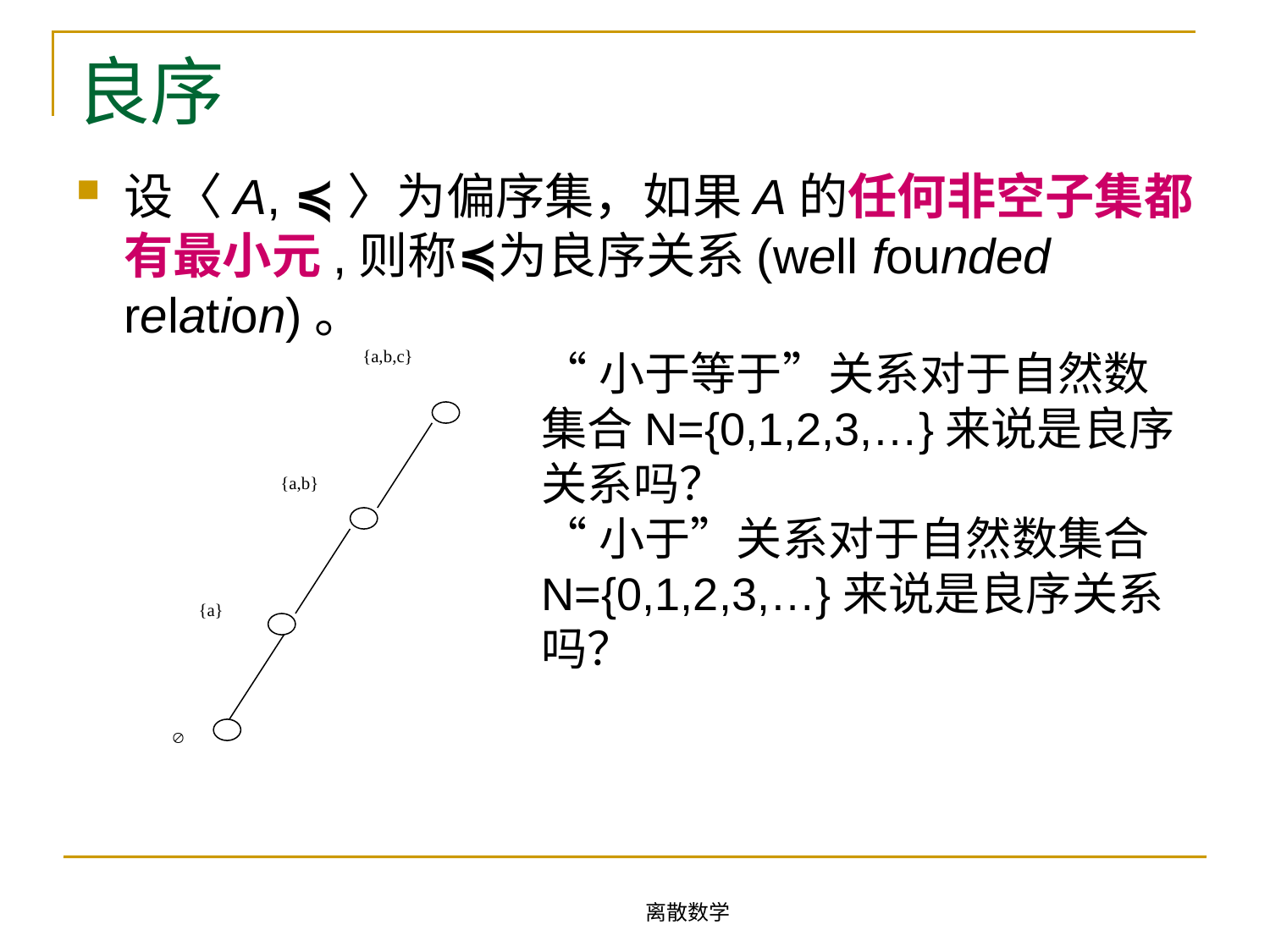

# 良序
设〈A, ≼〉为偏序集，如果A的任何非空子集都有最小元,则称≼为良序关系(well founded relation)。
{a,b,c}

{a,b}

{a}

∅

“小于等于”关系对于自然数集合N={0,1,2,3,…}来说是良序关系吗？
“小于”关系对于自然数集合N={0,1,2,3,…}来说是良序关系吗？

离散数学
29